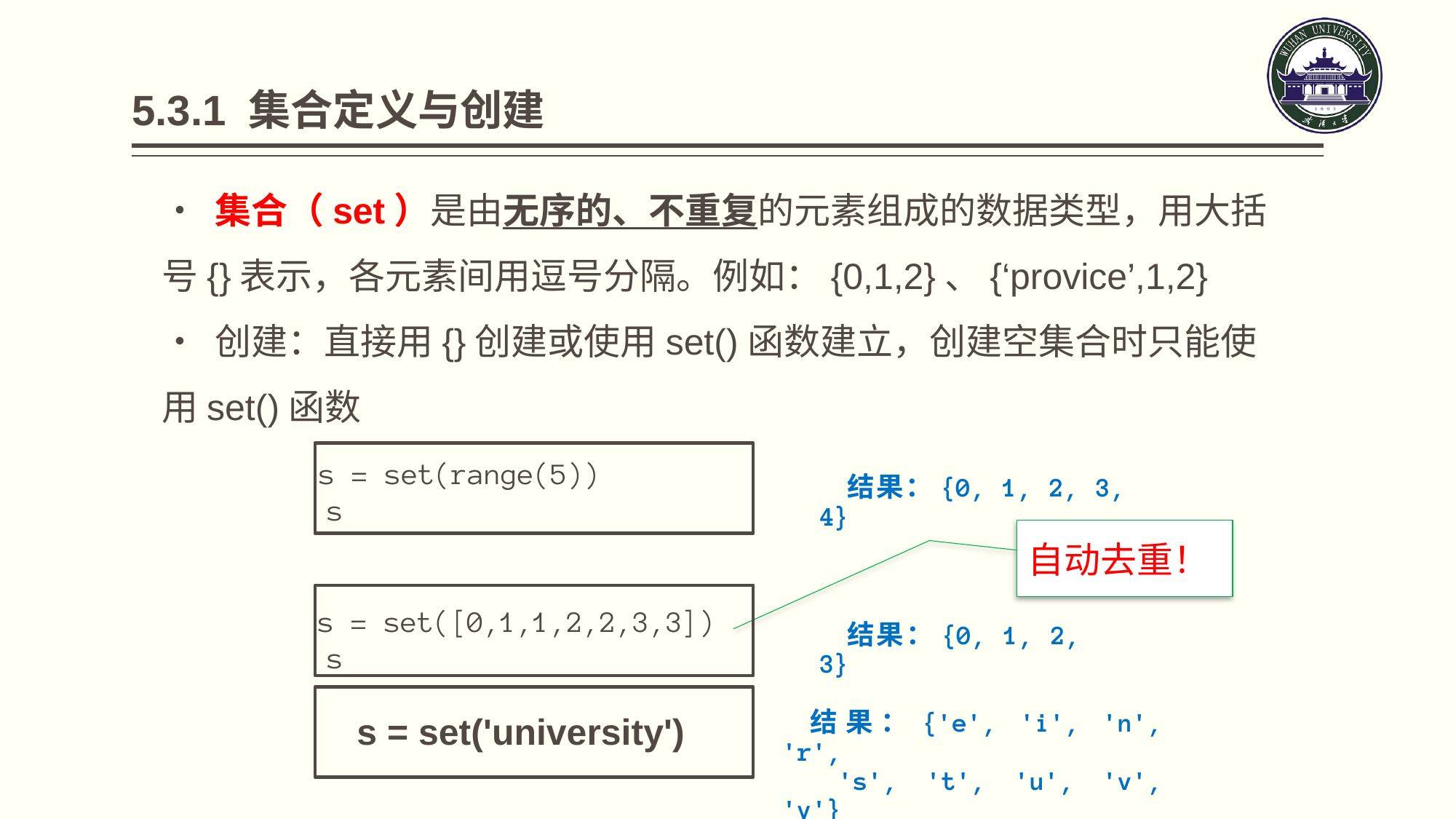

# 5.3.1 集合定义与创建
• 集合（set）是由无序的、不重复的元素组成的数据类型，用大括号{}表示，各元素间用逗号分隔。例如：{0,1,2}、{‘provice’,1,2}
• 创建：直接用{}创建或使用set()函数建立，创建空集合时只能使用set()函数

 s = set(range(5))
 s
结果：{0, 1, 2, 3, 4}
自动去重！

 s = set([0,1,1,2,2,3,3])
 s
结果：{0, 1, 2, 3}

s = set('university')
结果：{'e', 'i', 'n', 'r',
 's', 't', 'u', 'v', 'y'}